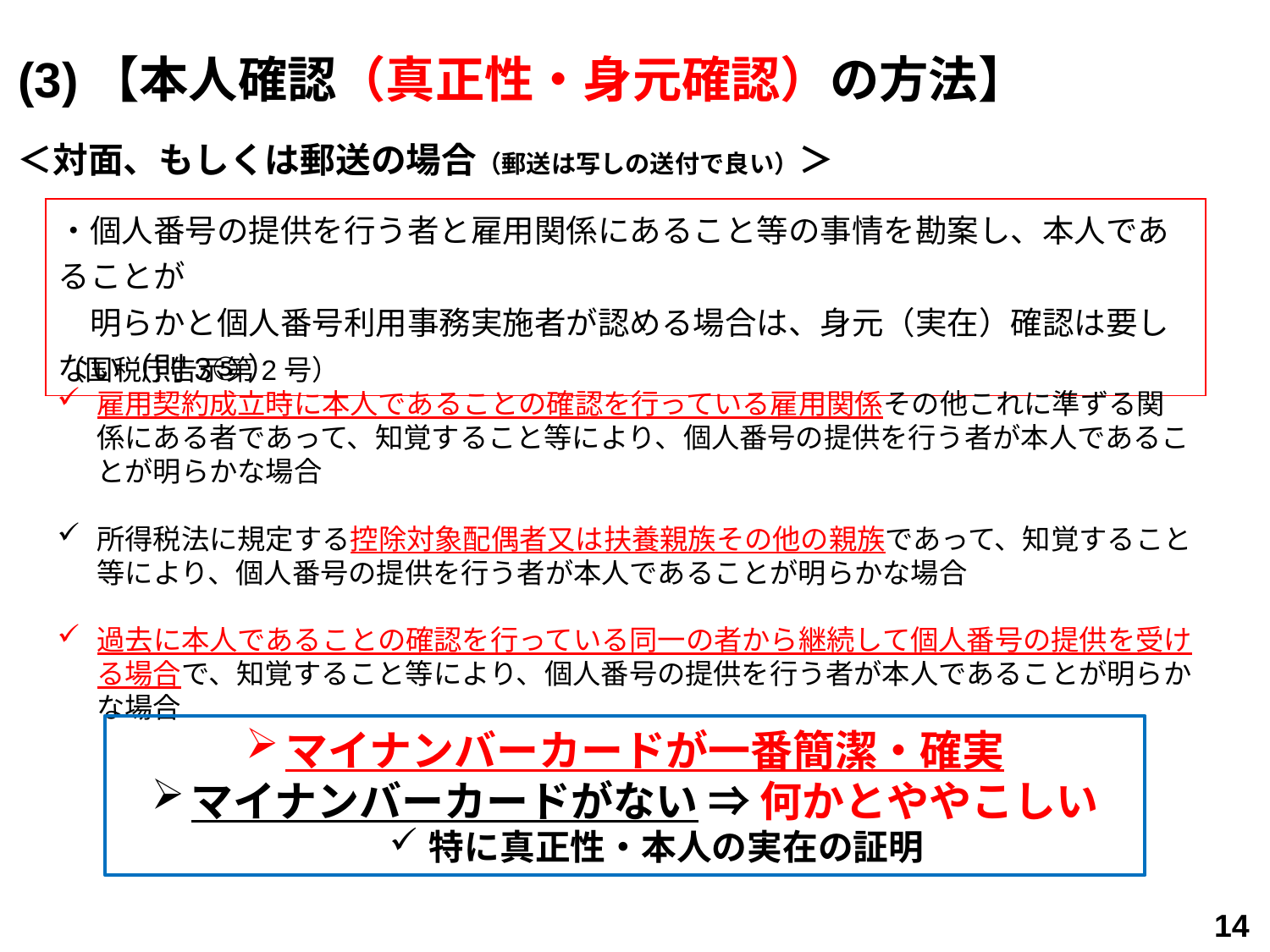

(3)【本人確認（真正性・身元確認）の方法】
＜対面、もしくは郵送の場合（郵送は写しの送付で良い）＞
| ・個人番号の提供を行う者と雇用関係にあること等の事情を勘案し、本人であることが 　明らかと個人番号利用事務実施者が認める場合は、身元（実在）確認は要しない（則3⑤） |
| --- |
（国税庁告示第2号）
雇用契約成立時に本人であることの確認を行っている雇用関係その他これに準ずる関係にある者であって、知覚すること等により、個人番号の提供を行う者が本人であることが明らかな場合

所得税法に規定する控除対象配偶者又は扶養親族その他の親族であって、知覚すること等により、個人番号の提供を行う者が本人であることが明らかな場合

過去に本人であることの確認を行っている同一の者から継続して個人番号の提供を受ける場合で、知覚すること等により、個人番号の提供を行う者が本人であることが明らかな場合
マイナンバーカードが一番簡潔・確実
マイナンバーカードがない ⇒ 何かとややこしい
特に真正性・本人の実在の証明
14